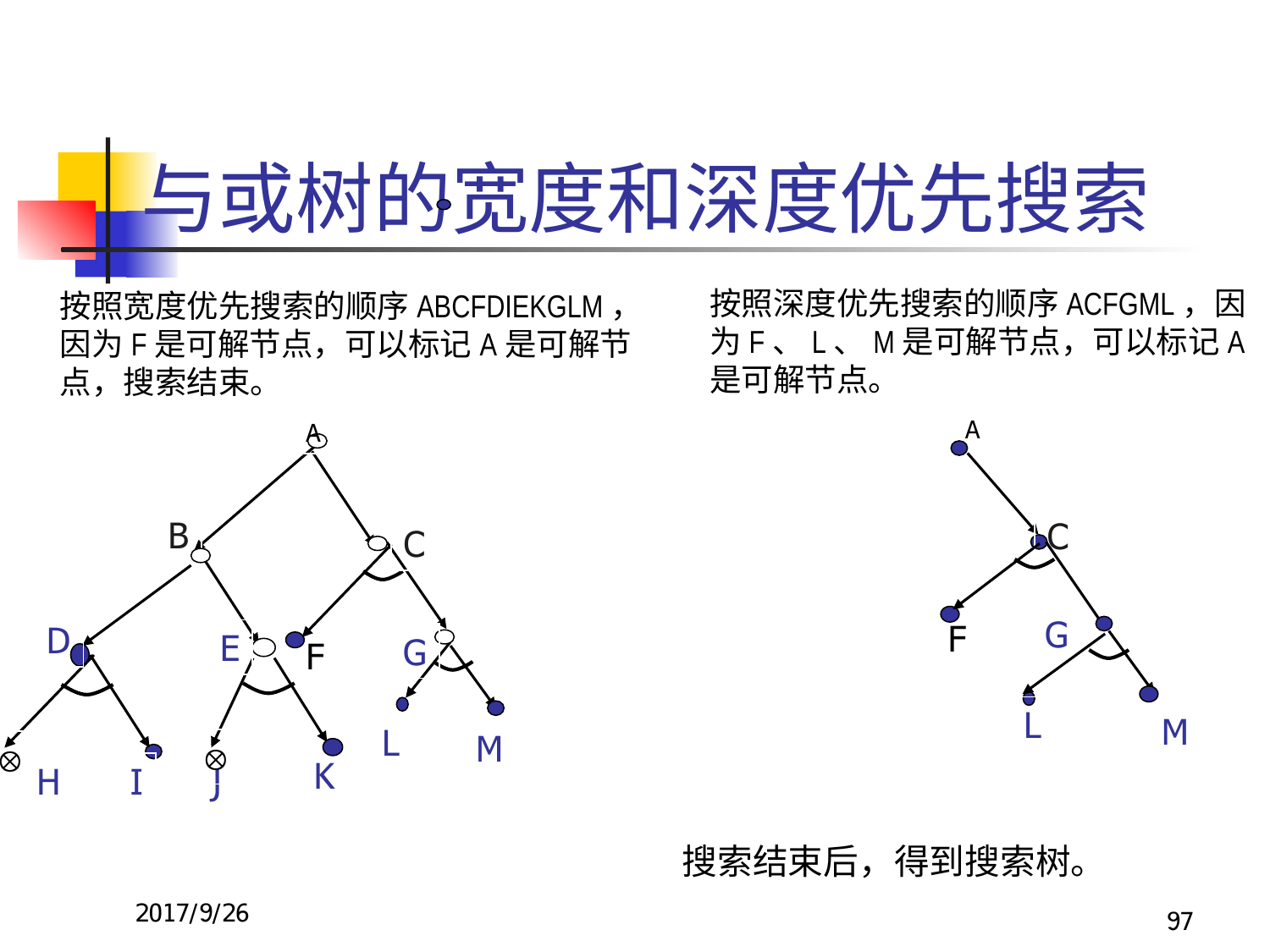

# 与或树的宽度和深度优先搜索

A

D

I
按照深度优先搜索的顺序ACFGML，因为F、L、M是可解节点，可以标记A是可解节点。
按照宽度优先搜索的顺序ABCFDIEKGLM，因为F是可解节点，可以标记A是可解节点，搜索结束。
A

B
C
C

G

F

E
G
F

L

M
L
M
⊗
⊗

K
J
H
搜索结束后，得到搜索树。
2017/9/26
97